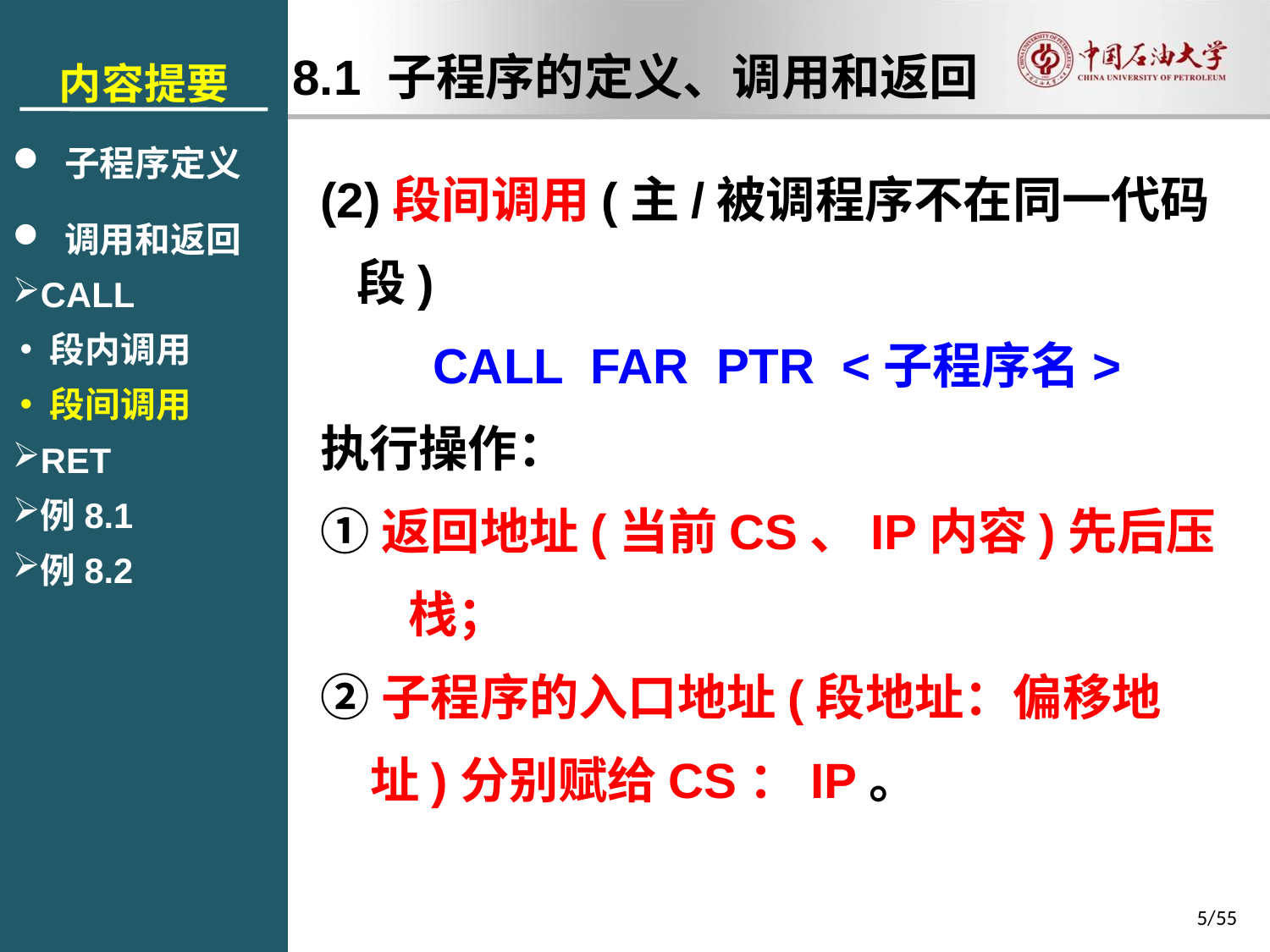

内容提要
 子程序定义
 调用和返回
CALL
段内调用
段间调用
RET
例8.1
例8.2
8.1 子程序的定义、调用和返回
(2)段间调用(主/被调程序不在同一代码段)
CALL  FAR  PTR  <子程序名>
执行操作：
①返回地址(当前CS、IP内容)先后压栈；
②子程序的入口地址(段地址：偏移地址)分别赋给CS：IP。
5/55